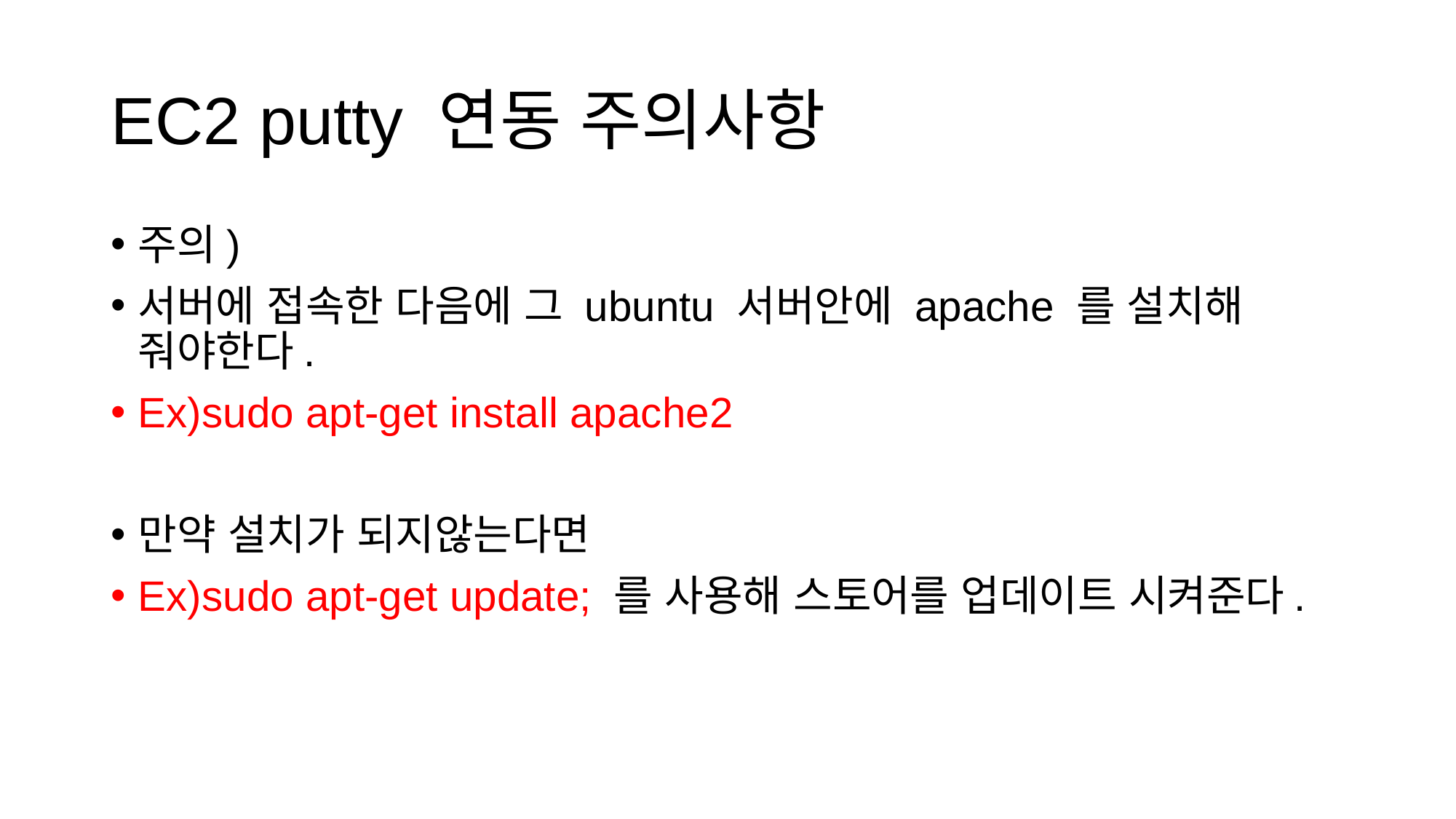

# EC2 putty 연동 주의사항
주의)
서버에 접속한 다음에 그 ubuntu 서버안에 apache 를 설치해 줘야한다.
Ex)sudo apt-get install apache2

만약 설치가 되지않는다면
Ex)sudo apt-get update; 를 사용해 스토어를 업데이트 시켜준다.